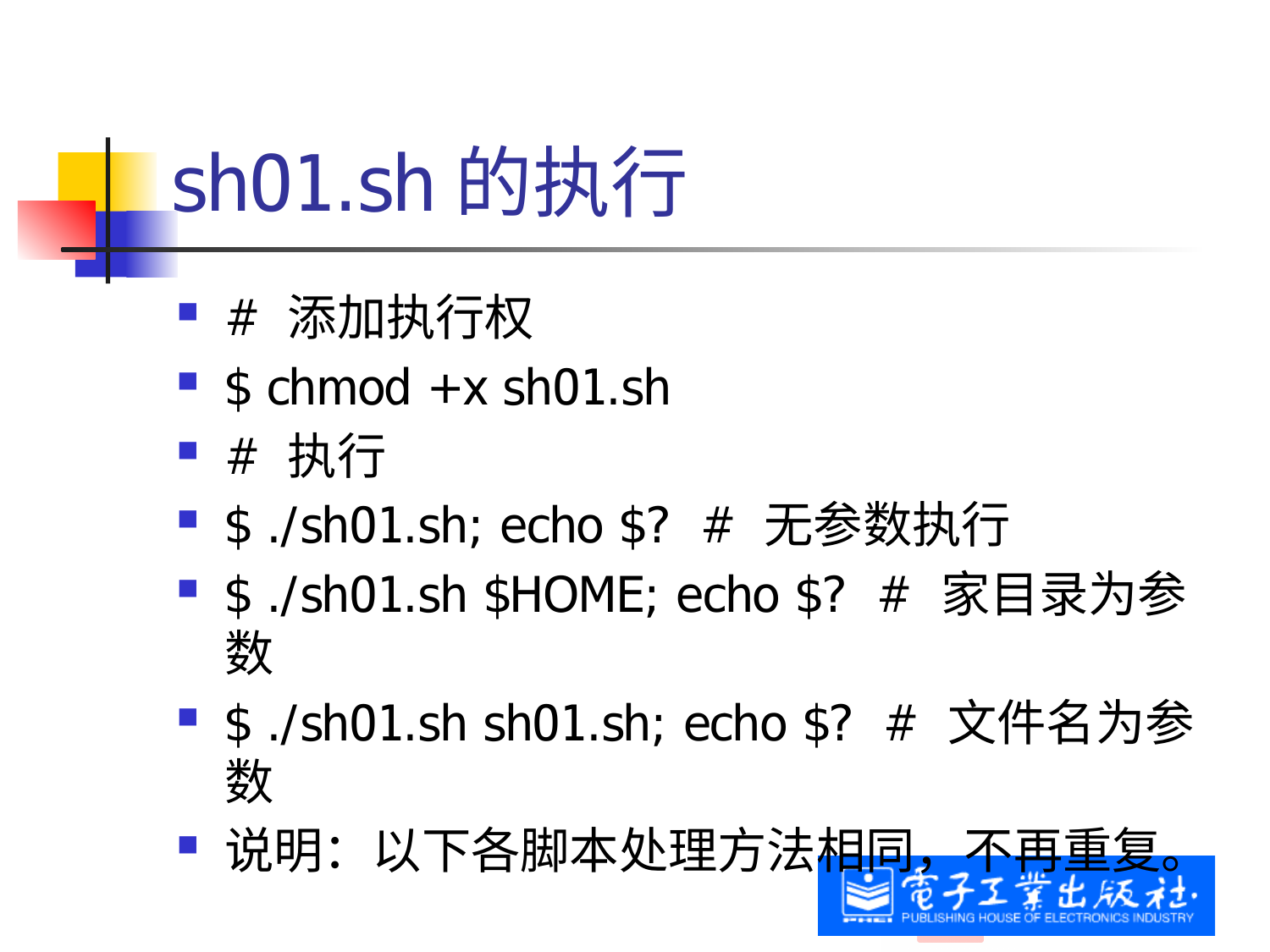

# sh01.sh的执行
# 添加执行权
$ chmod +x sh01.sh
# 执行
$ ./sh01.sh; echo $?  # 无参数执行
$ ./sh01.sh $HOME; echo $?  # 家目录为参数
$ ./sh01.sh sh01.sh; echo $?  # 文件名为参数
说明：以下各脚本处理方法相同，不再重复。